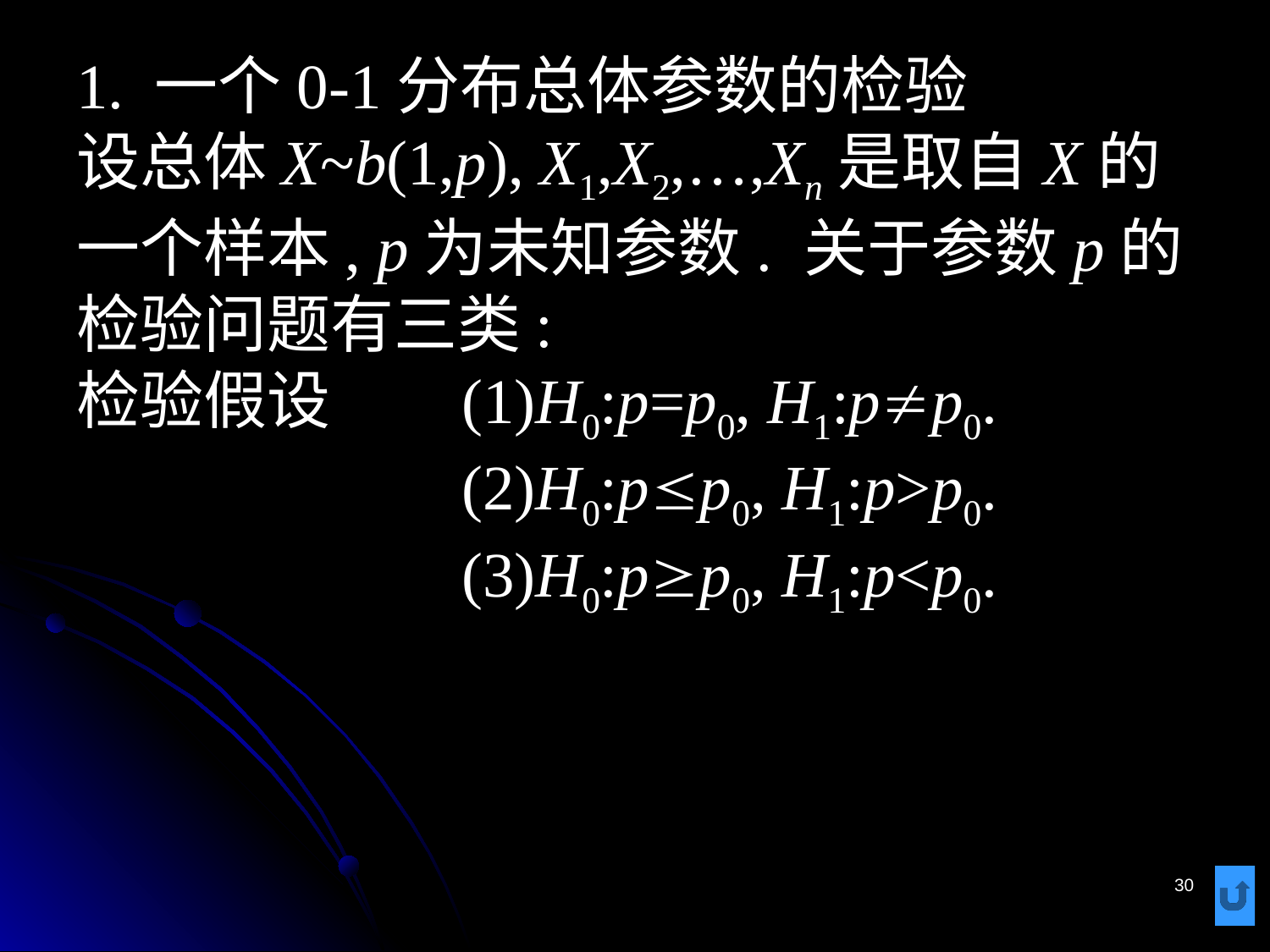

# 1. 一个0-1分布总体参数的检验 设总体X~b(1,p), X1,X2,…,Xn是取自X的一个样本, p为未知参数. 关于参数p的检验问题有三类: 检验假设	(1)H0:p=p0, H1:p≠p0. (2)H0:p≤p0, H1:p>p0. (3)H0:p≥p0, H1:p<p0.
30